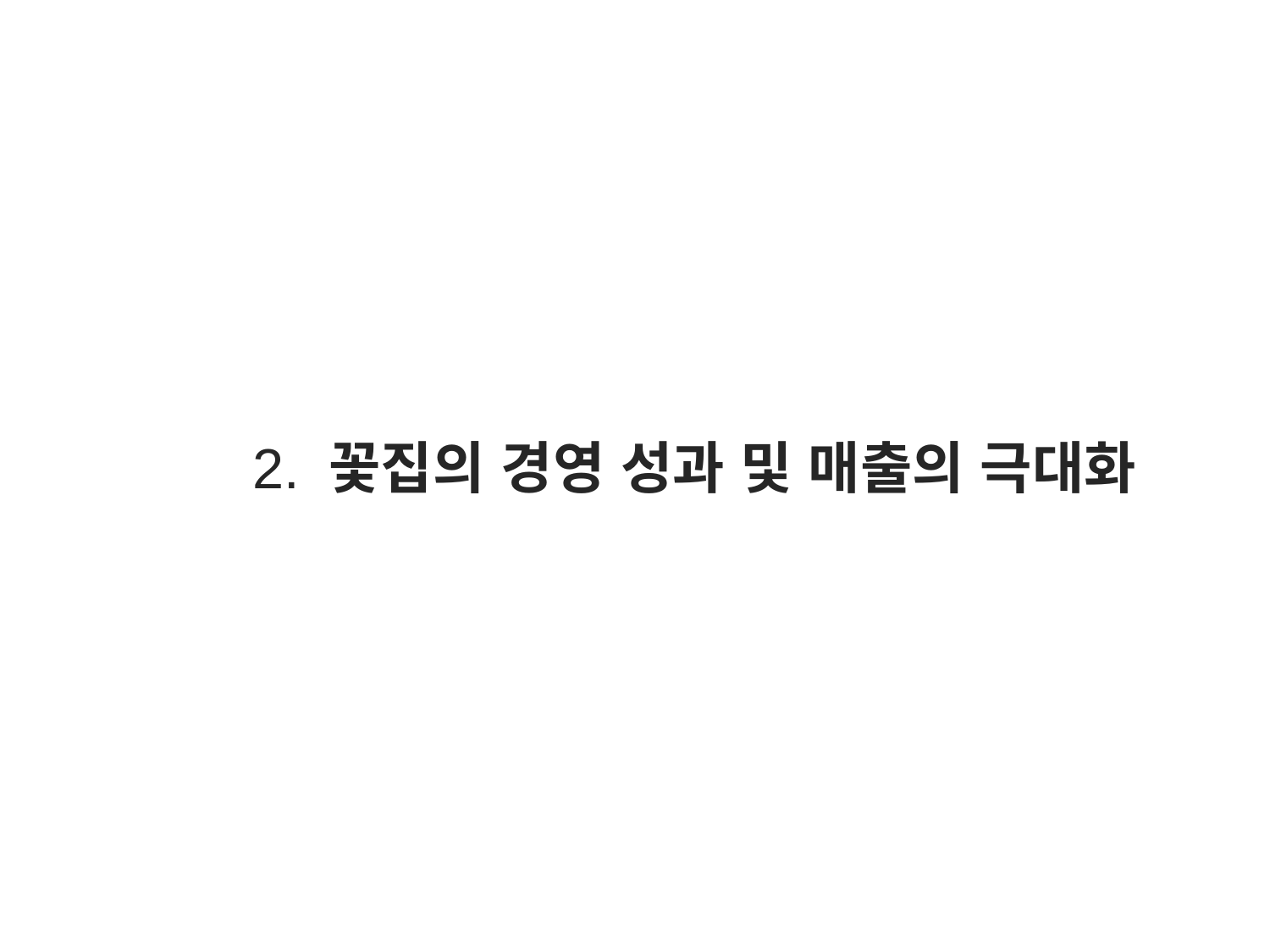

2. 꽃집의 경영 성과 및 매출의 극대화